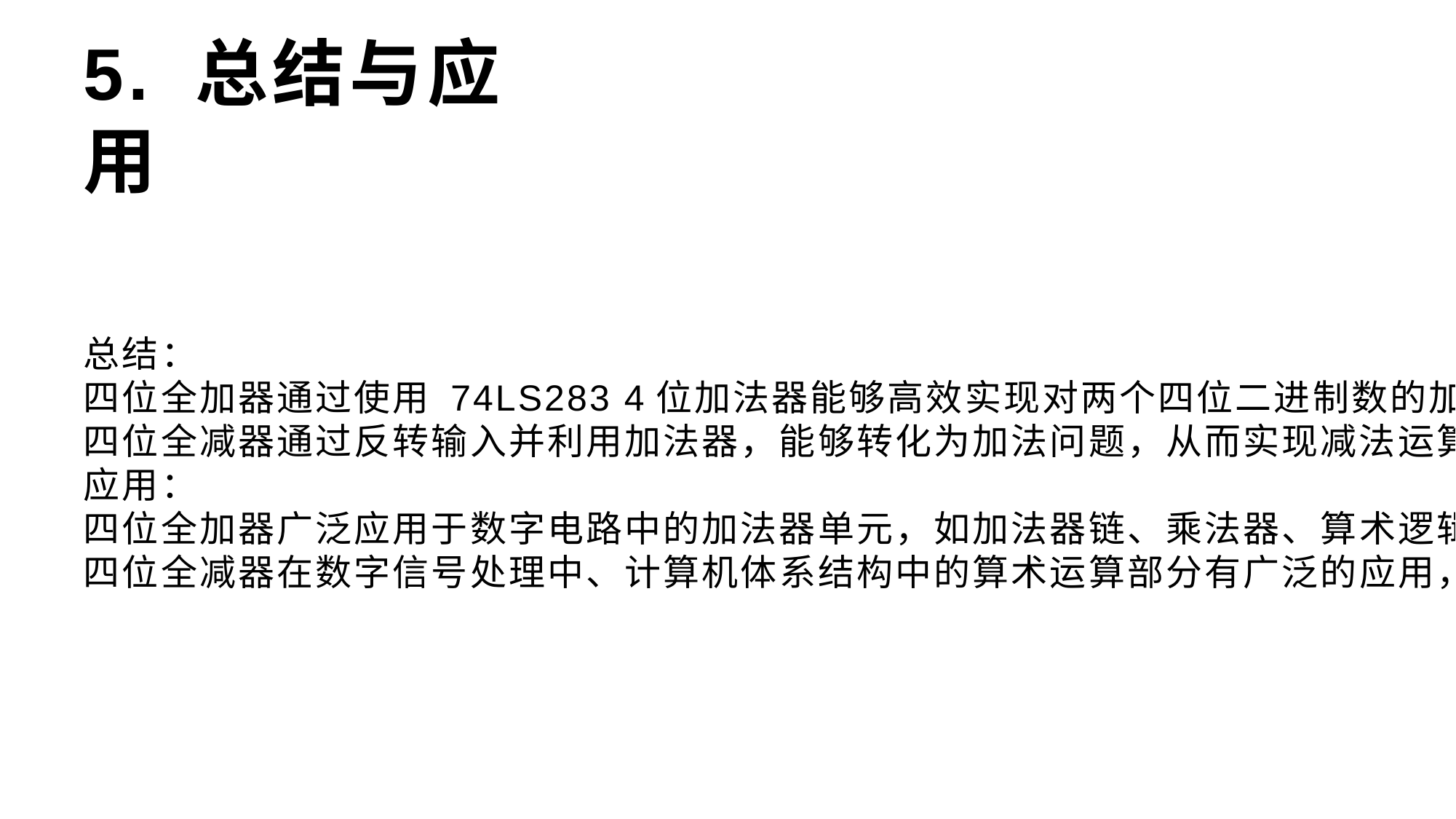

# 5. 总结与应用
总结：
四位全加器通过使用 74LS283 4位加法器能够高效实现对两个四位二进制数的加法运算，支持进位输入和进位输出。
四位全减器通过反转输入并利用加法器，能够转化为加法问题，从而实现减法运算，支持借位输入和借位输出。
应用：
四位全加器广泛应用于数字电路中的加法器单元，如加法器链、乘法器、算术逻辑单元（ALU）等。
四位全减器在数字信号处理中、计算机体系结构中的算术运算部分有广泛的应用，尤其是涉及减法运算的地方。